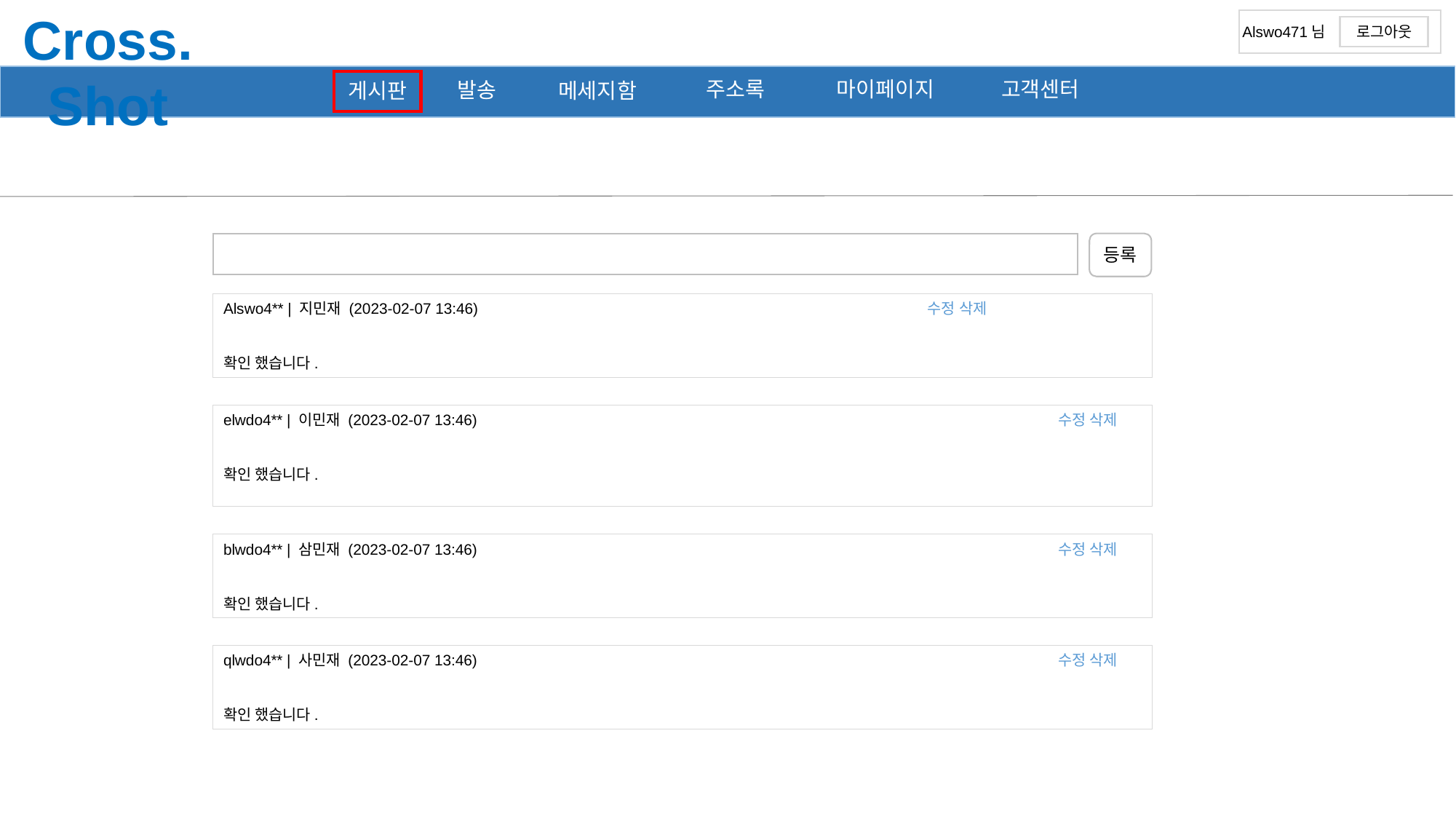

Cross.Shot

Alswo471님
로그아웃

마이페이지
고객센터
주소록

발송
게시판
메세지함

등록
Alswo4** | 지민재 (2023-02-07 13:46)                                                                     	                                     수정 삭제

확인 했습니다.
elwdo4** | 이민재 (2023-02-07 13:46) 					                수정 삭제

확인 했습니다.

blwdo4** | 삼민재 (2023-02-07 13:46) 					                수정 삭제

확인 했습니다.
qlwdo4** | 사민재 (2023-02-07 13:46)                          				                수정 삭제

확인 했습니다.